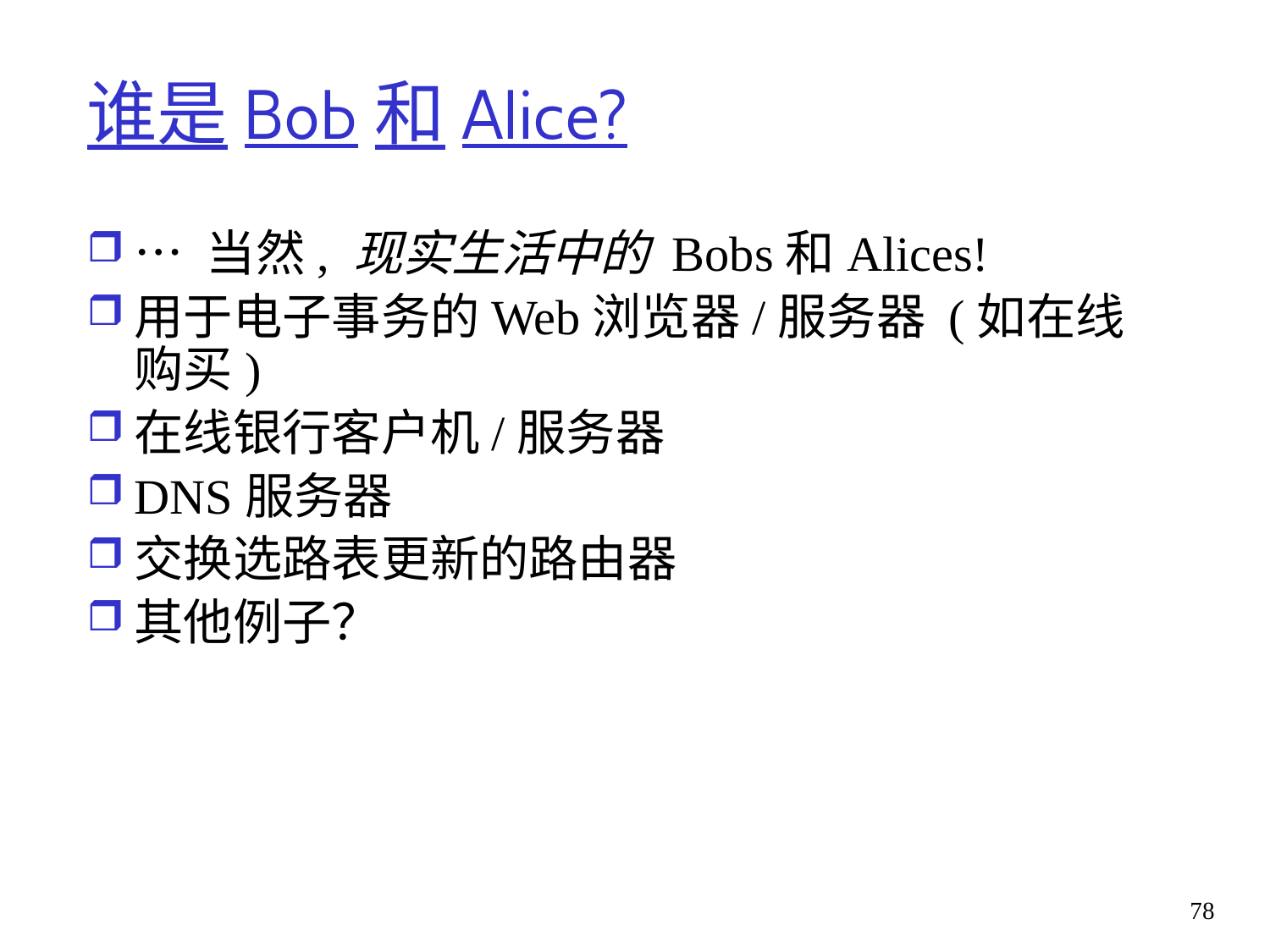

# 谁是Bob和Alice?
… 当然, 现实生活中的 Bobs和Alices!
用于电子事务的Web浏览器/服务器 (如在线购买)
在线银行客户机/服务器
DNS服务器
交换选路表更新的路由器
其他例子？
78